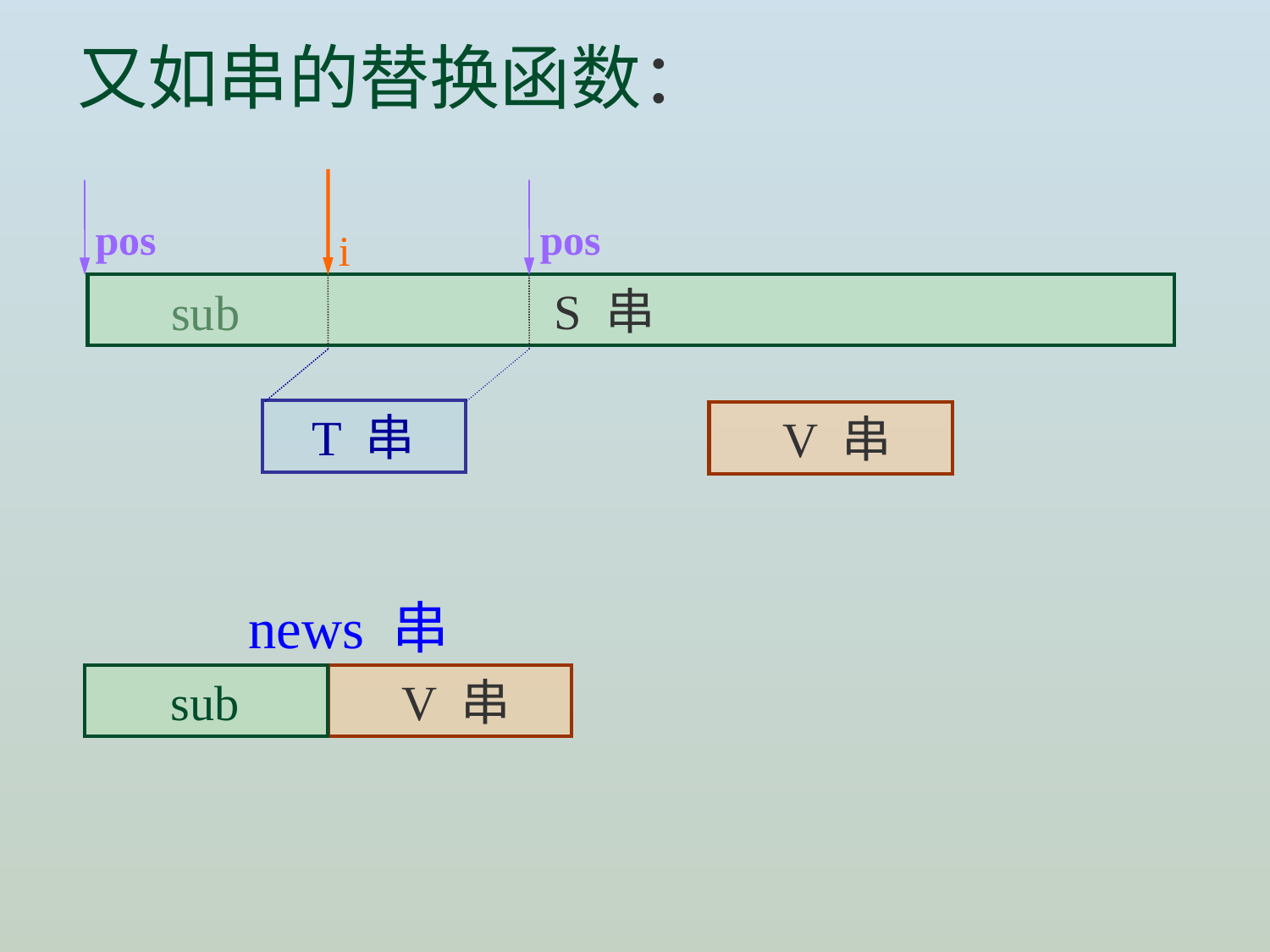

又如串的替换函数：

pos
pos
i
                                     S 串
sub

   T 串
     V 串
news 串
      sub
     V 串